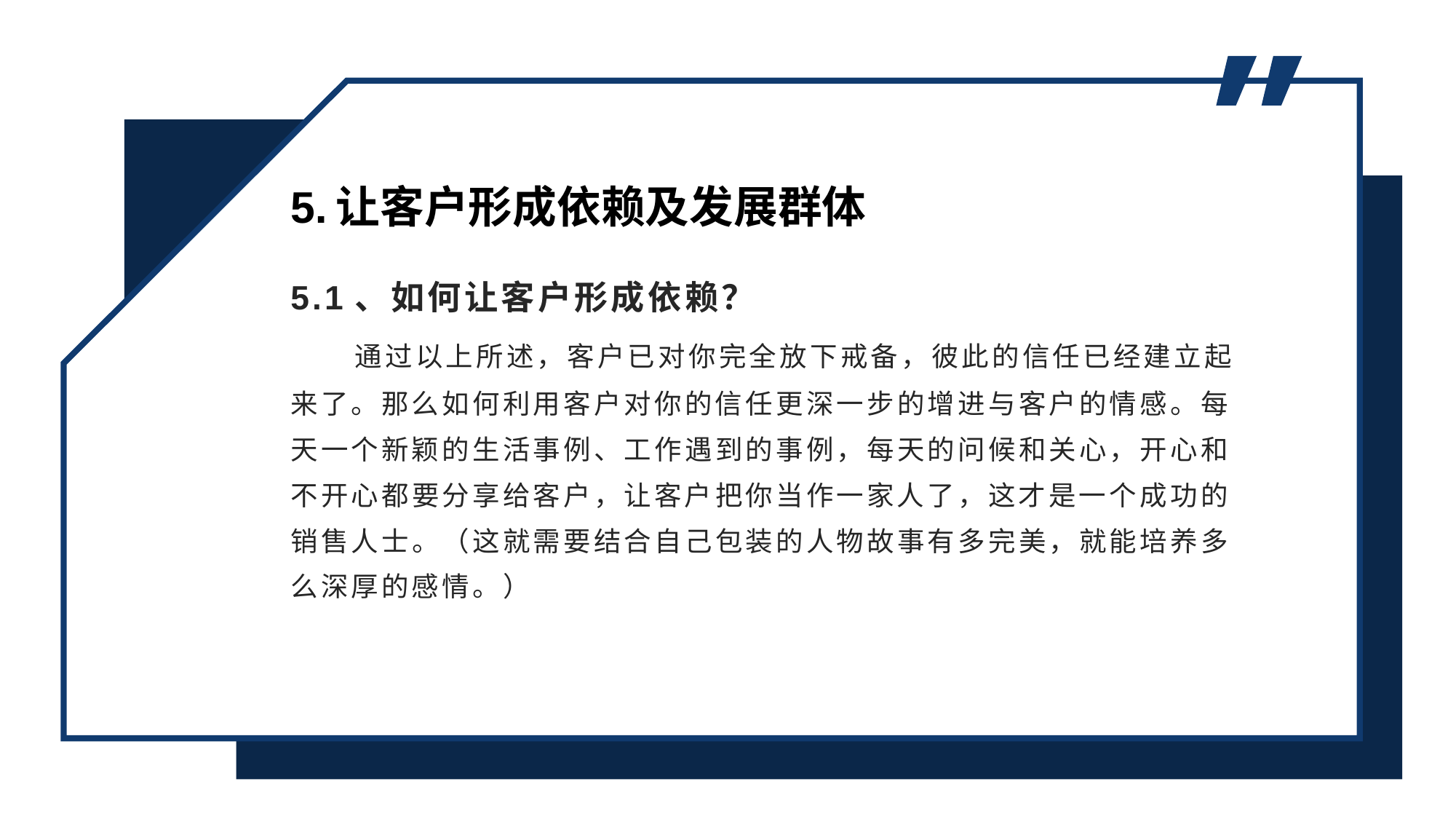

5.让客户形成依赖及发展群体

5.1、如何让客户形成依赖？
      通过以上所述，客户已对你完全放下戒备，彼此的信任已经建立起来了。那么如何利用客户对你的信任更深一步的增进与客户的情感。每天一个新颖的生活事例、工作遇到的事例，每天的问候和关心，开心和不开心都要分享给客户，让客户把你当作一家人了，这才是一个成功的销售人士。（这就需要结合自己包装的人物故事有多完美，就能培养多么深厚的感情。）